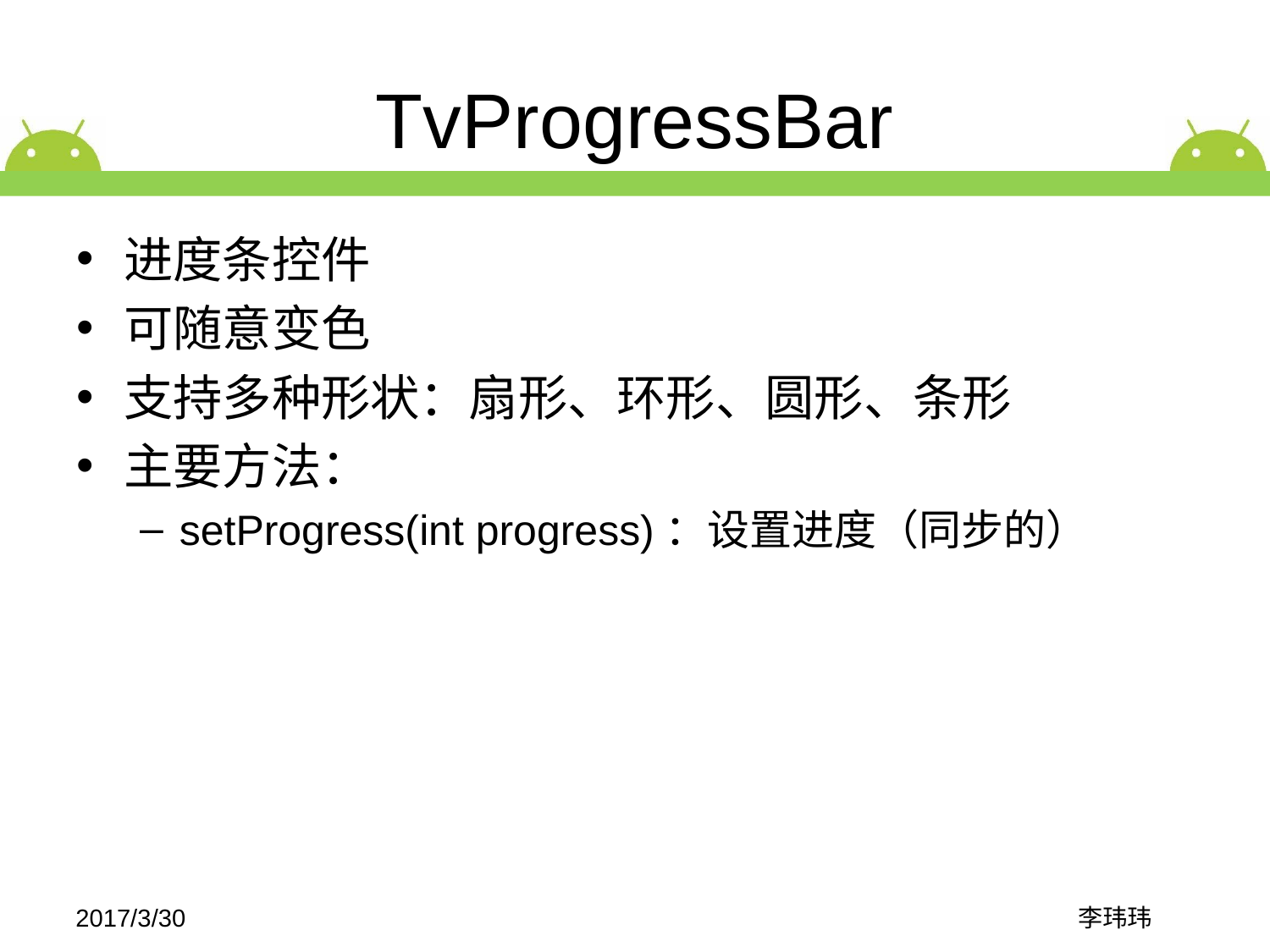

# TvProgressBar
进度条控件
可随意变色
支持多种形状：扇形、环形、圆形、条形
主要方法：
setProgress(int progress)：设置进度（同步的）